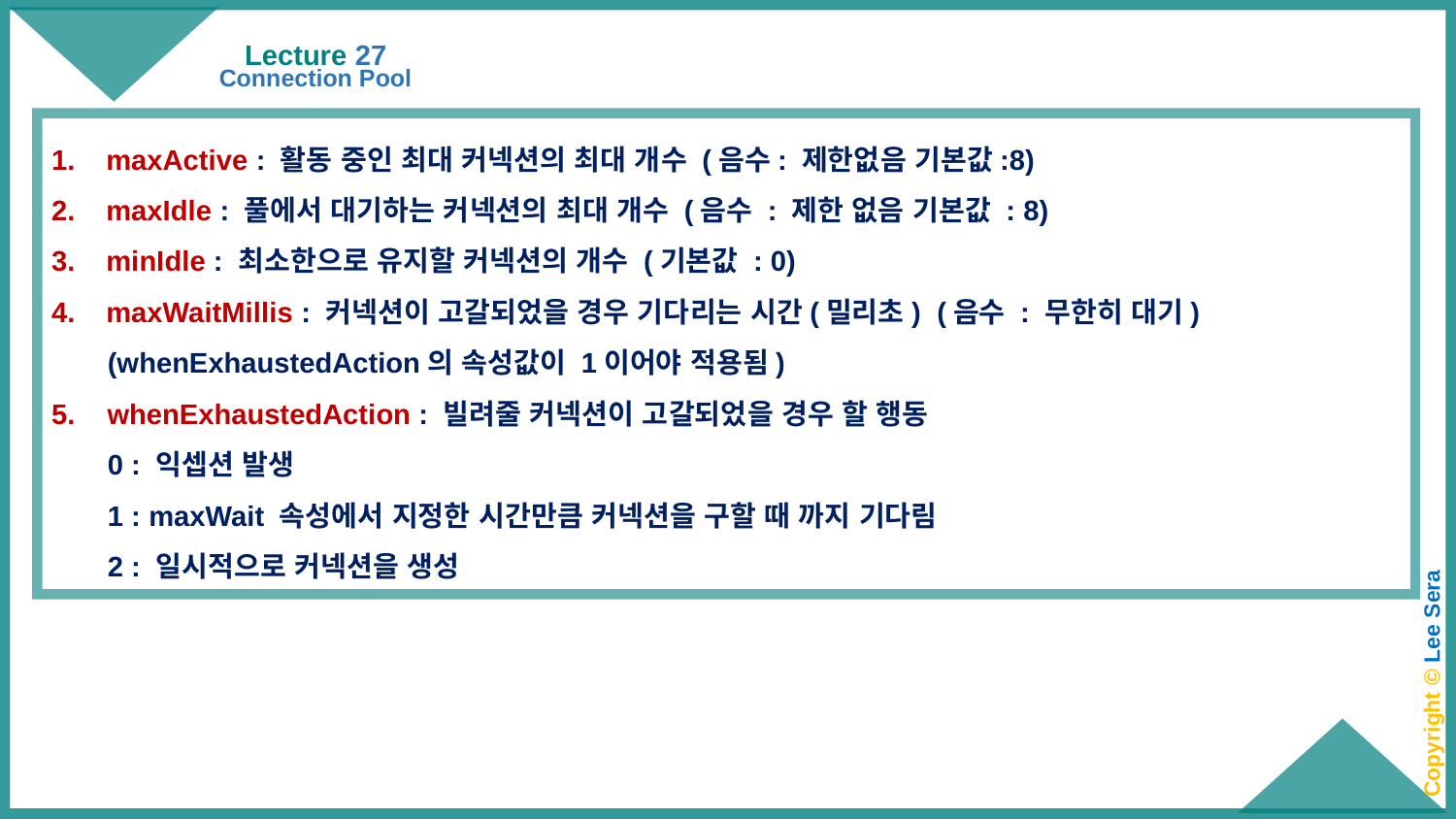

# Lecture 27
Connection Pool
maxActive : 활동 중인 최대 커넥션의 최대 개수 (음수: 제한없음 기본값:8)
maxIdle : 풀에서 대기하는 커넥션의 최대 개수 (음수 : 제한 없음 기본값 : 8)
minIdle : 최소한으로 유지할 커넥션의 개수 (기본값 : 0)
maxWaitMillis : 커넥션이 고갈되었을 경우 기다리는 시간(밀리초)  (음수 : 무한히 대기)
       (whenExhaustedAction의 속성값이 1이어야 적용됨)
5.    whenExhaustedAction : 빌려줄 커넥션이 고갈되었을 경우 할 행동
       0 : 익셉션 발생
       1 : maxWait 속성에서 지정한 시간만큼 커넥션을 구할 때 까지 기다림
       2 : 일시적으로 커넥션을 생성
Copyright © Lee Sera